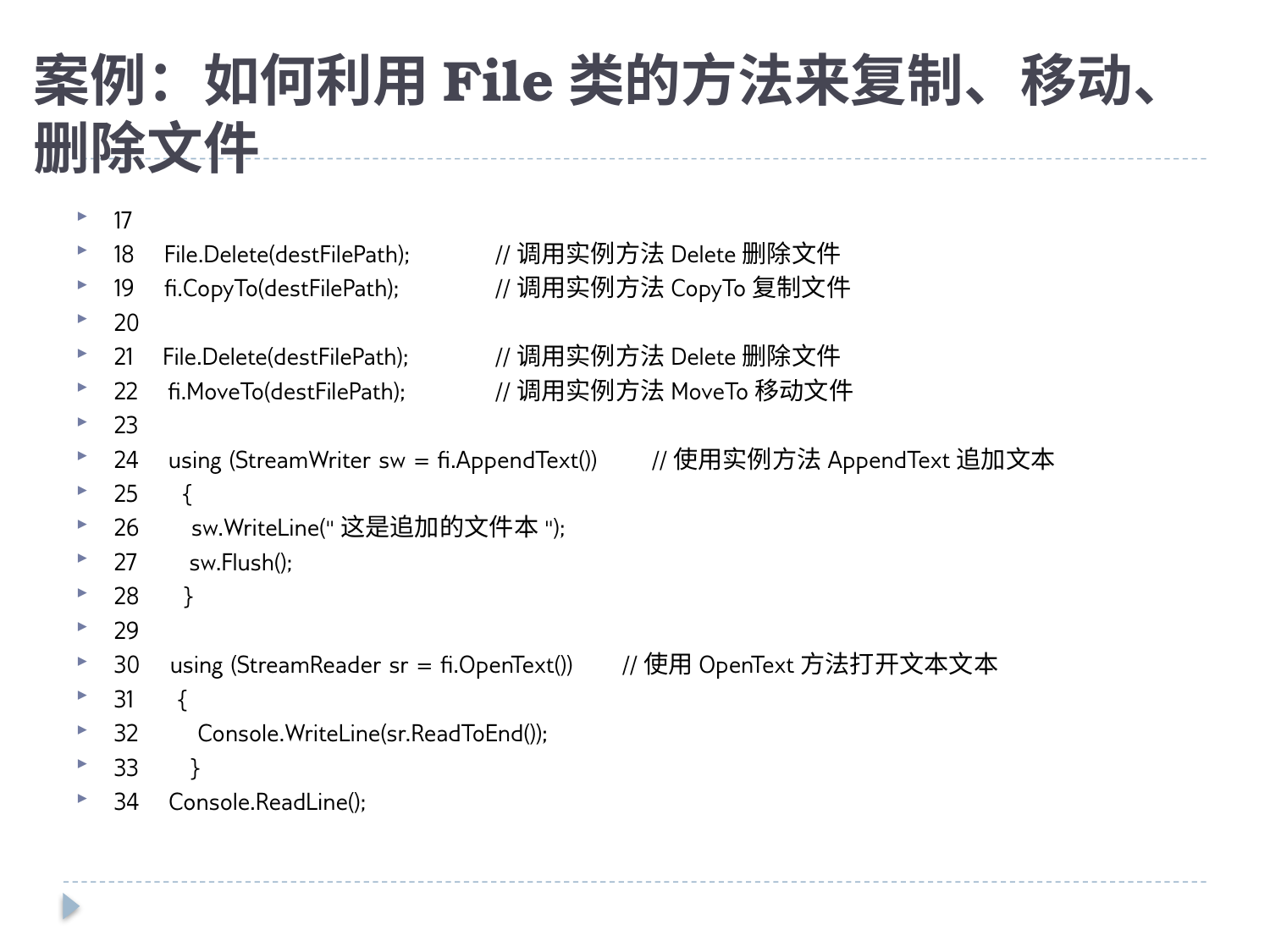

# 案例：如何利用File类的方法来复制、移动、删除文件
17
18    File.Delete(destFilePath);	//调用实例方法Delete删除文件
19    fi.CopyTo(destFilePath);	//调用实例方法CopyTo复制文件
20
21    File.Delete(destFilePath);	//调用实例方法Delete删除文件
22    fi.MoveTo(destFilePath);	//调用实例方法MoveTo移动文件
23
24    using (StreamWriter sw = fi.AppendText())	    //使用实例方法AppendText追加文本
25      {
26       sw.WriteLine("这是追加的文件本");
27       sw.Flush();
28      }
29
30    using (StreamReader sr = fi.OpenText())	//使用OpenText方法打开文本文本
31      {
32        Console.WriteLine(sr.ReadToEnd());
33       }
34    Console.ReadLine();